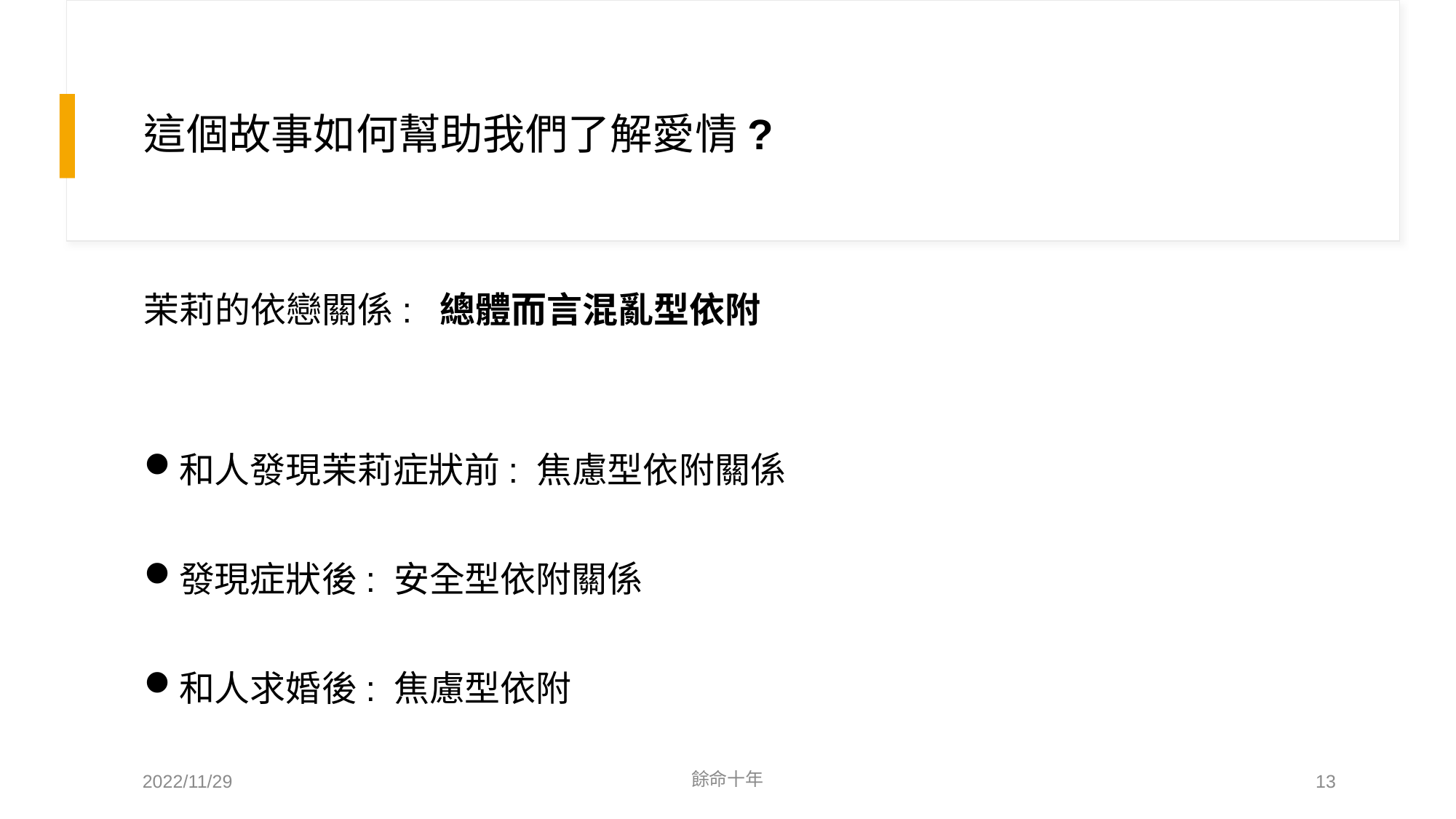

# 這個故事如何幫助我們了解愛情?
茉莉的依戀關係:  總體而言混亂型依附

和人發現茉莉症狀前: 焦慮型依附關係
發現症狀後: 安全型依附關係
和人求婚後: 焦慮型依附
2022/11/29
餘命十年
13